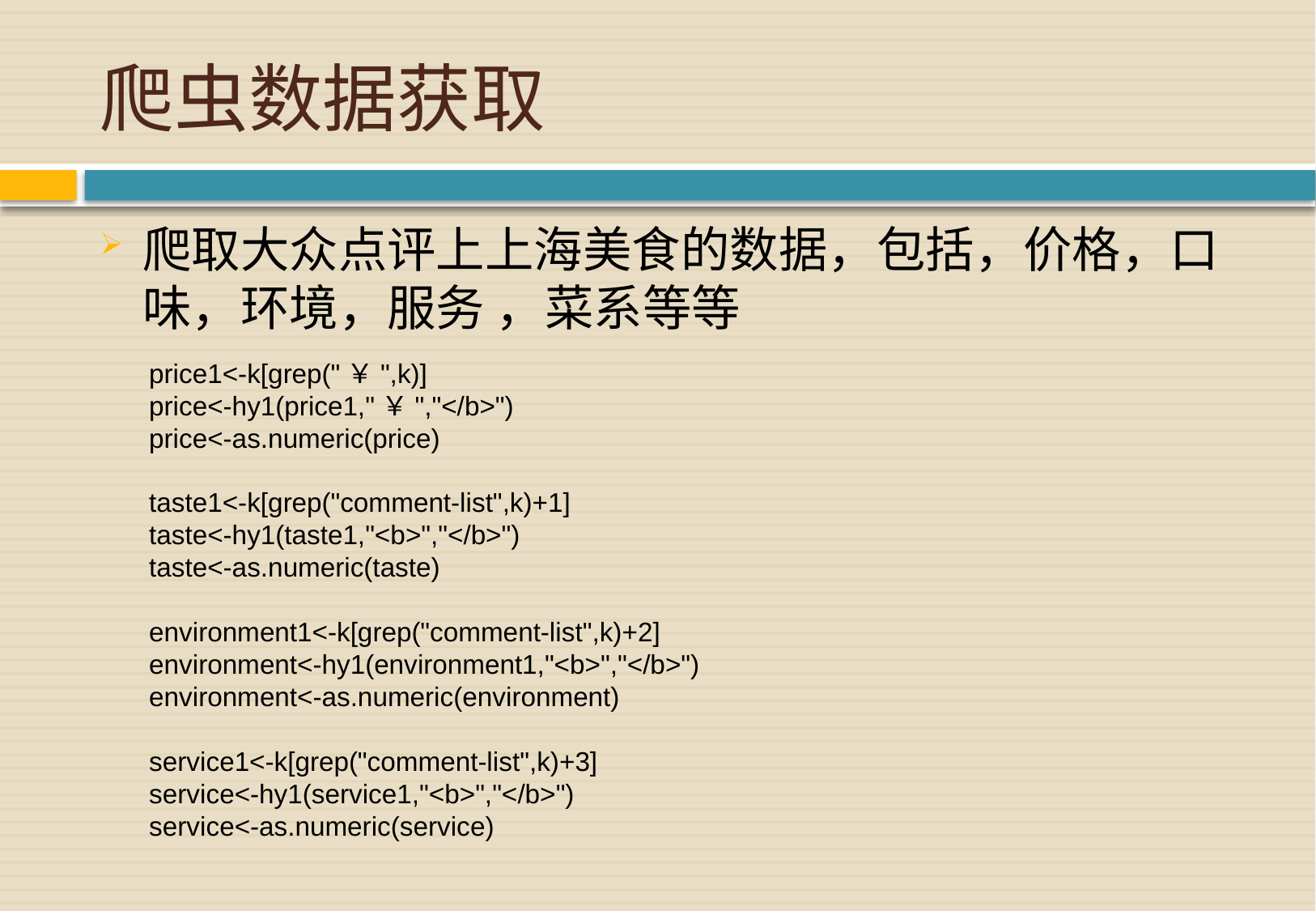

# 爬虫数据获取
爬取大众点评上上海美食的数据，包括，价格，口味，环境，服务 ，菜系等等

  price1<-k[grep("￥",k)]
  price<-hy1(price1,"￥","</b>")
  price<-as.numeric(price)

  taste1<-k[grep("comment-list",k)+1]
  taste<-hy1(taste1,"<b>","</b>")
  taste<-as.numeric(taste)

  environment1<-k[grep("comment-list",k)+2]
  environment<-hy1(environment1,"<b>","</b>")
  environment<-as.numeric(environment)

  service1<-k[grep("comment-list",k)+3]
  service<-hy1(service1,"<b>","</b>")
  service<-as.numeric(service)